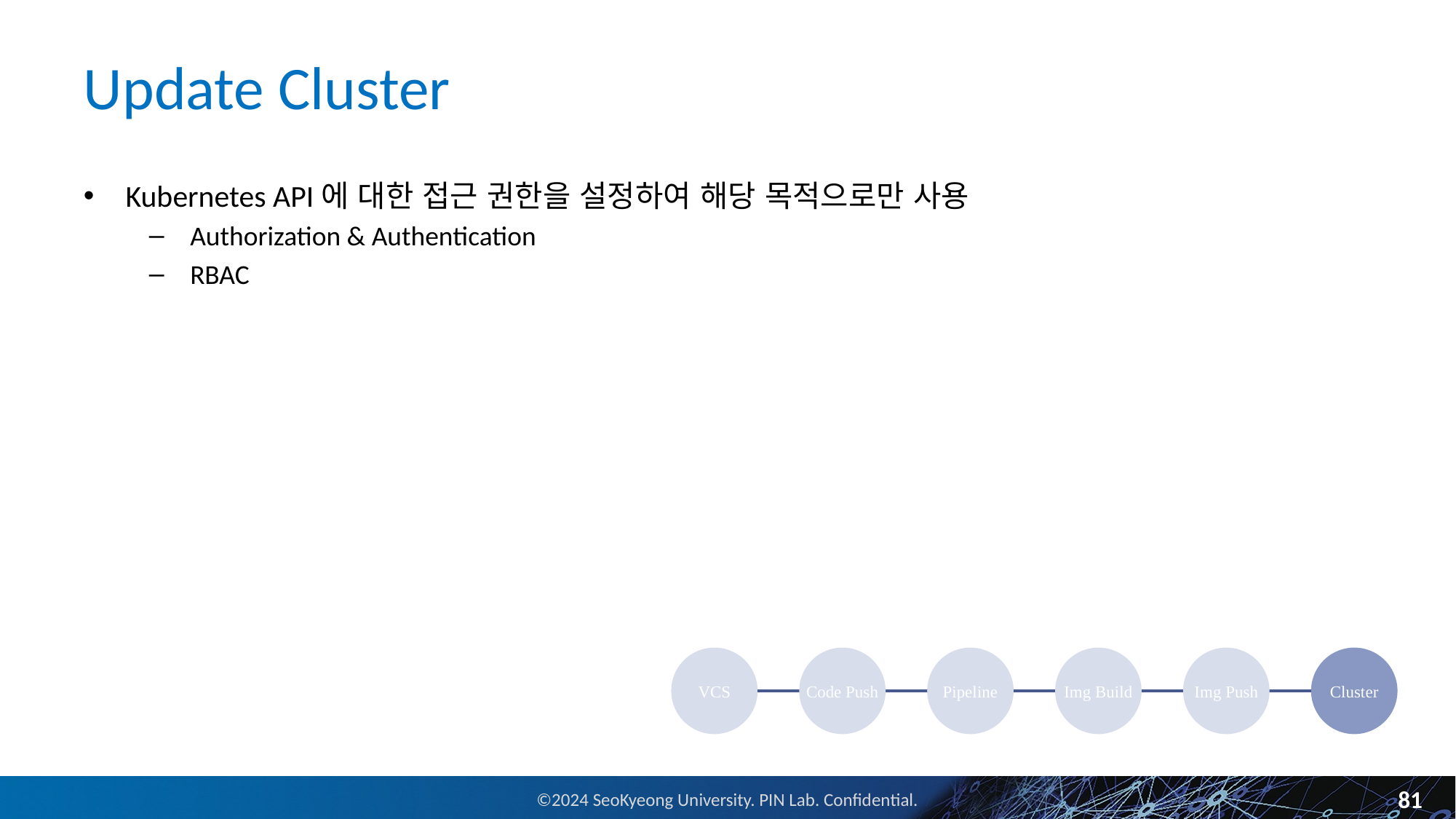

# Update Cluster
Kubernetes API에 대한 접근 권한을 설정하여 해당 목적으로만 사용
Authorization & Authentication
RBAC

VCS

Code Push

Pipeline

Img Build

Img Push

Cluster
81